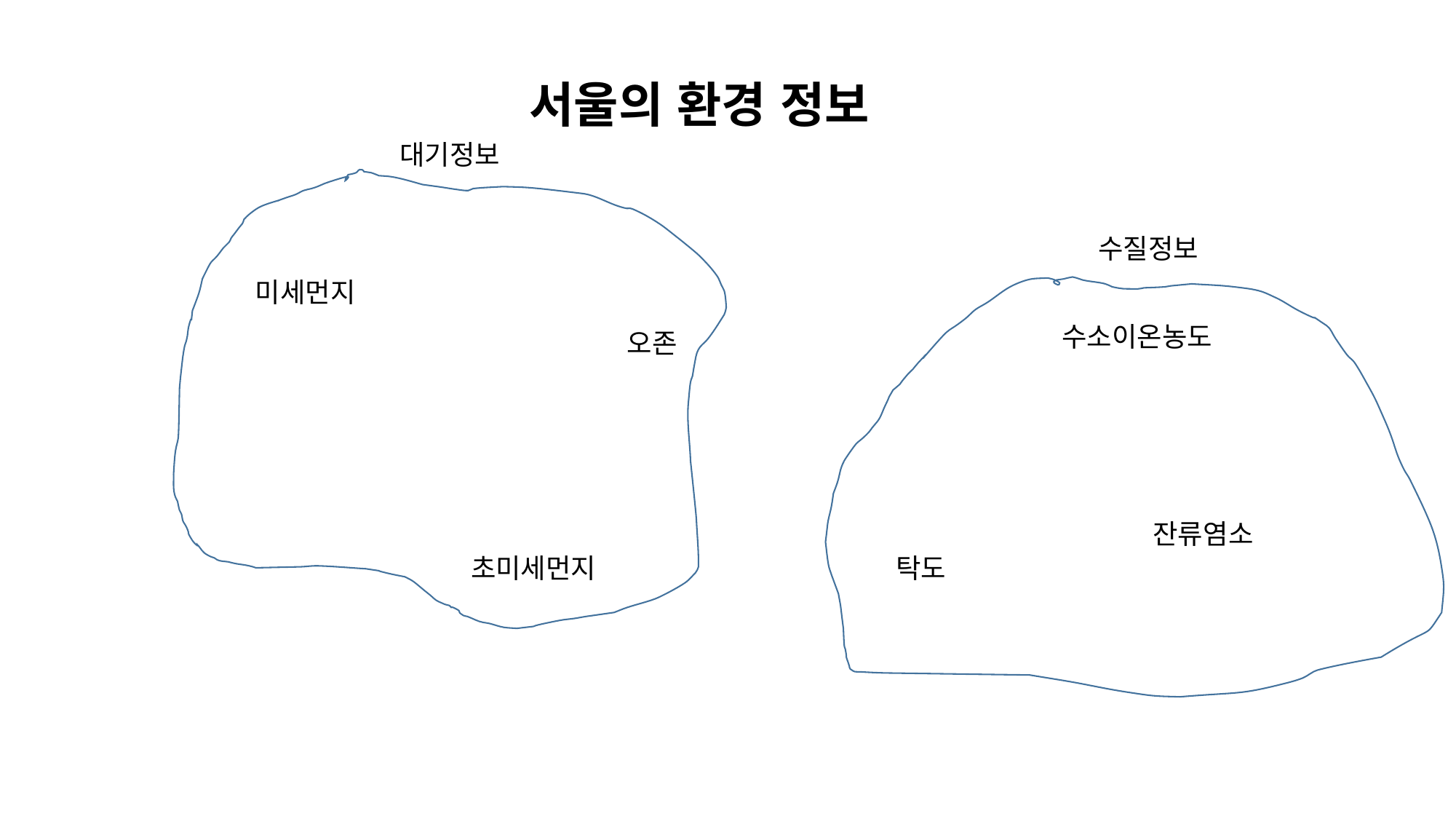

서울의 환경 정보
대기정보

수질정보
미세먼지

수소이온농도
오존
잔류염소
초미세먼지
탁도